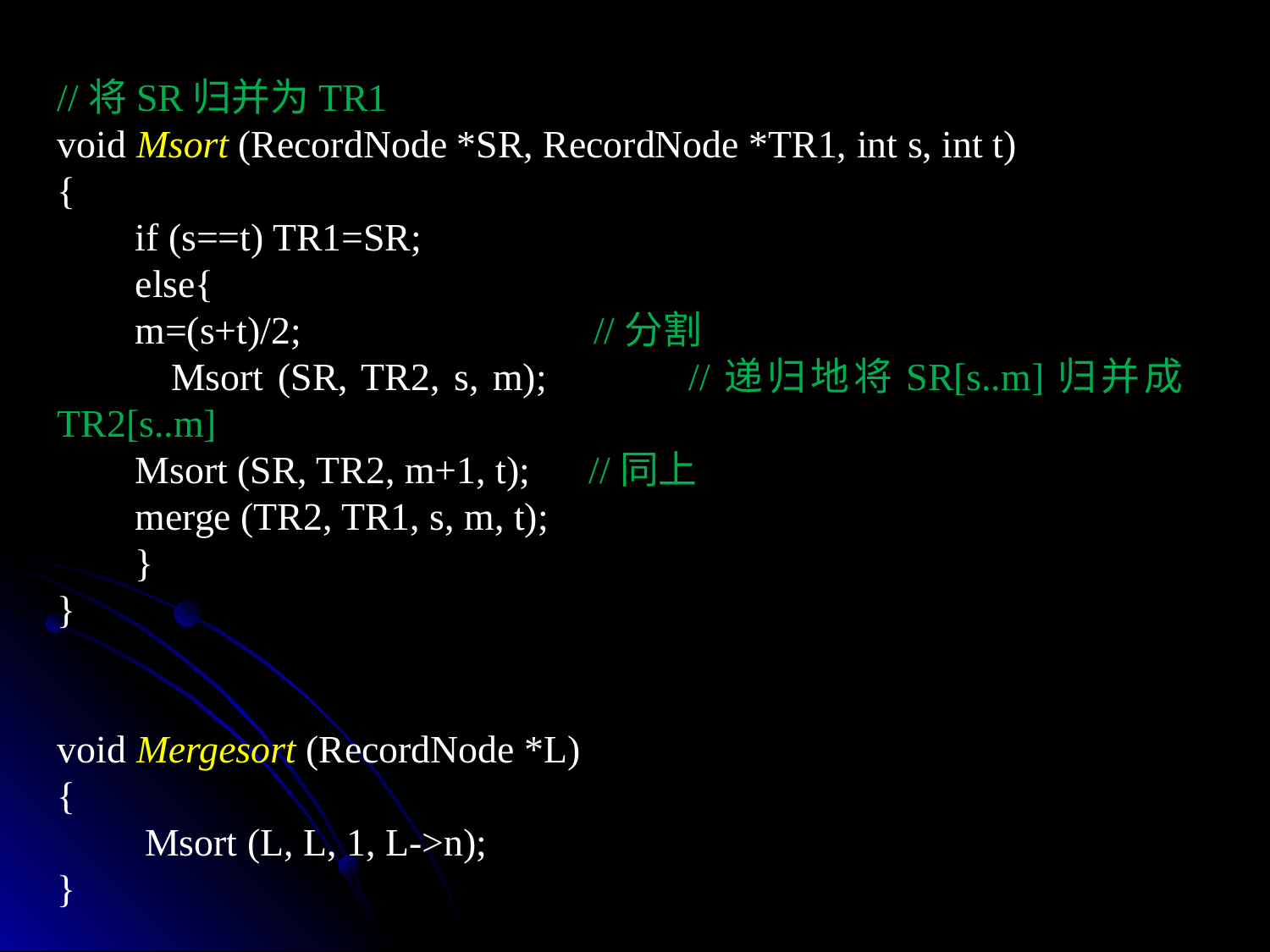

//将SR归并为TR1
void Msort (RecordNode *SR, RecordNode *TR1, int s, int t)
{
        if (s==t) TR1=SR;
        else{
        m=(s+t)/2;                              //分割
        Msort (SR, TR2, s, m);          //递归地将SR[s..m]归并成TR2[s..m]
        Msort (SR, TR2, m+1, t);      //同上
        merge (TR2, TR1, s, m, t);
        }
}

void Mergesort (RecordNode *L)
{
         Msort (L, L, 1, L->n);
}